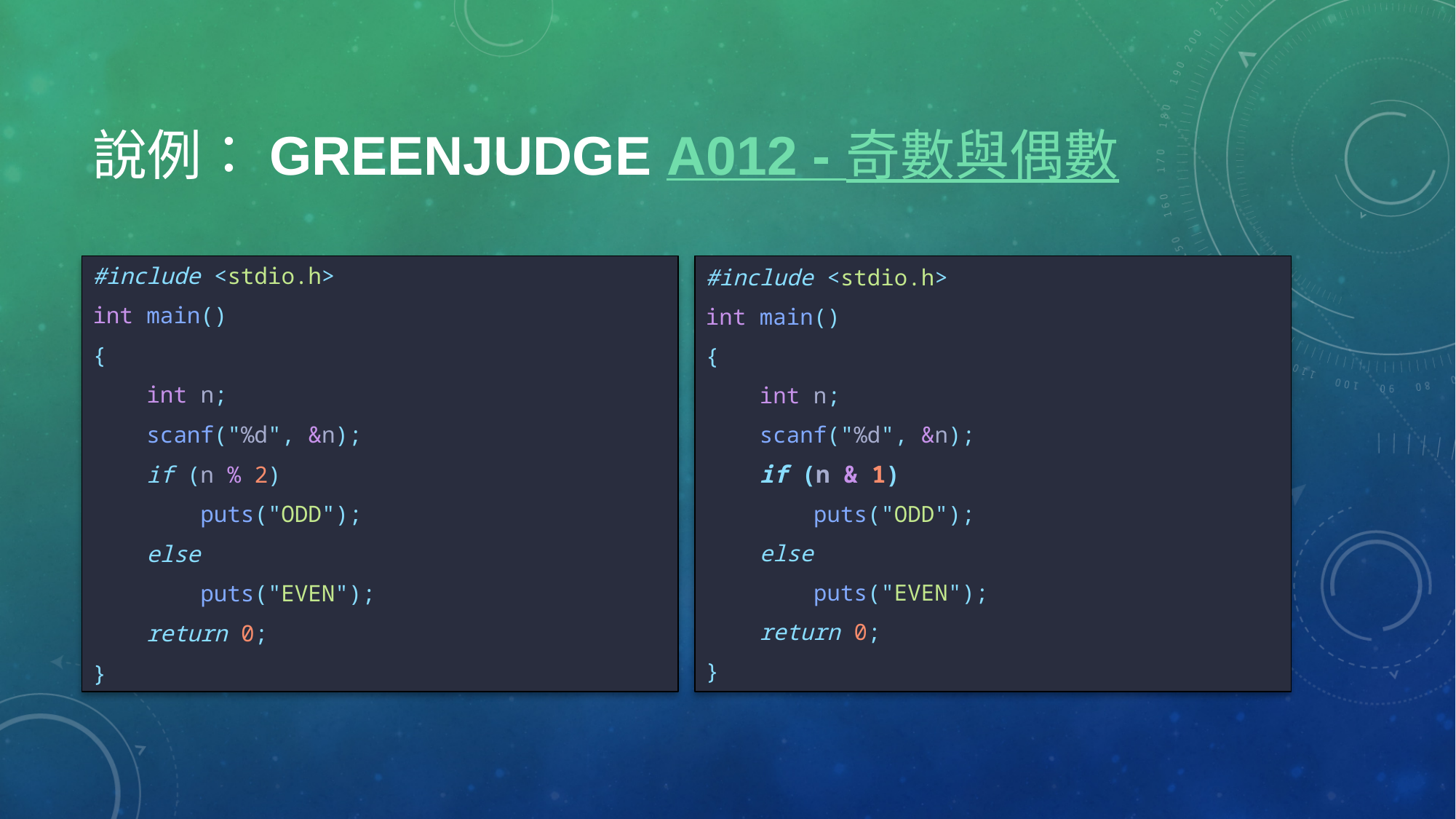

# 說例：GreenJudge a012 - 奇數與偶數
#include <stdio.h>
int main()
{
    int n;
    scanf("%d", &n);
    if (n % 2)
        puts("ODD");
    else
        puts("EVEN");
    return 0;
}
#include <stdio.h>
int main()
{
    int n;
    scanf("%d", &n);
    if (n & 1)
        puts("ODD");
    else
        puts("EVEN");
    return 0;
}